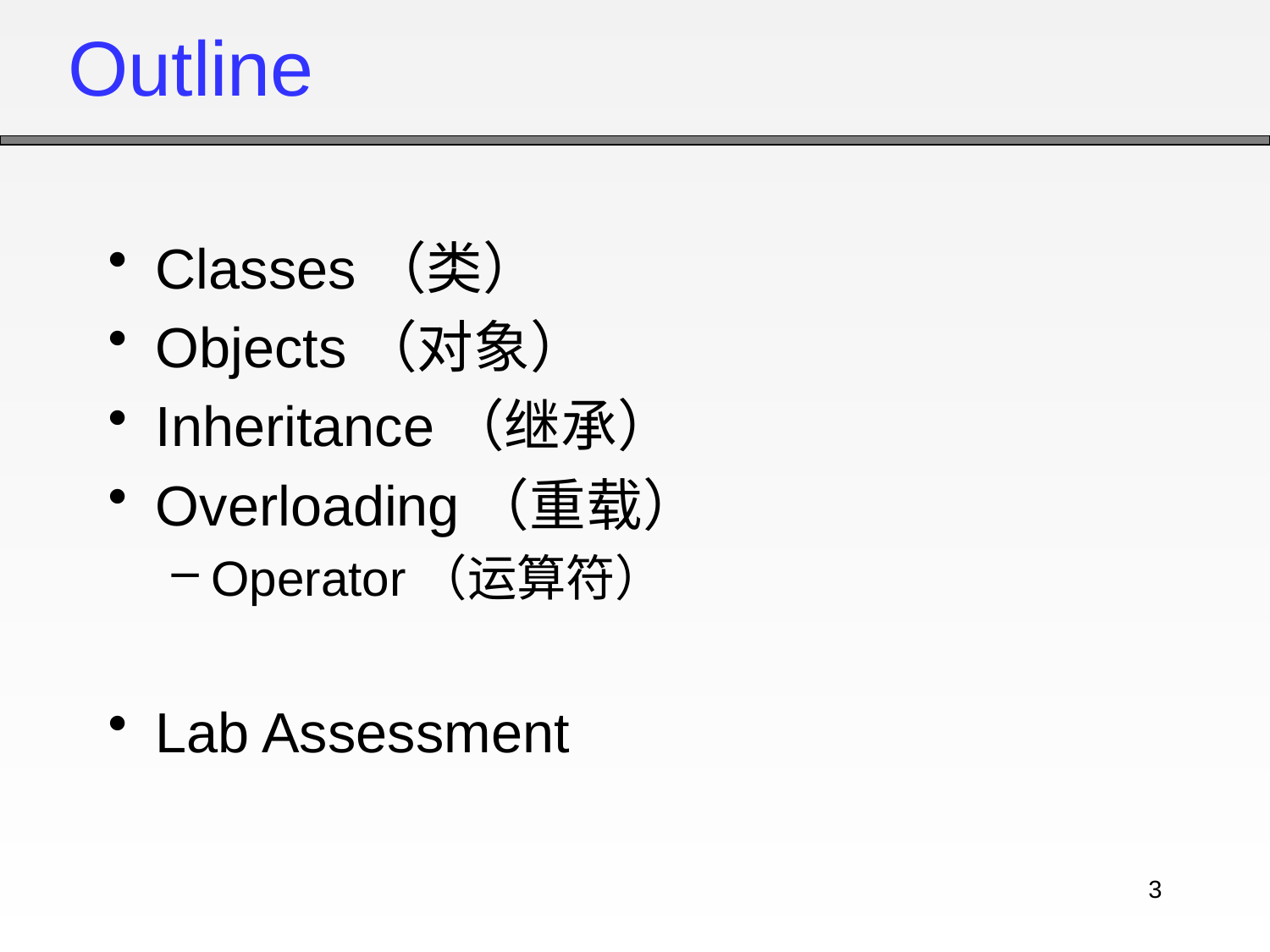

# Outline
Classes（类）
Objects（对象）
Inheritance（继承）
Overloading（重载）
Operator（运算符）

Lab Assessment
3